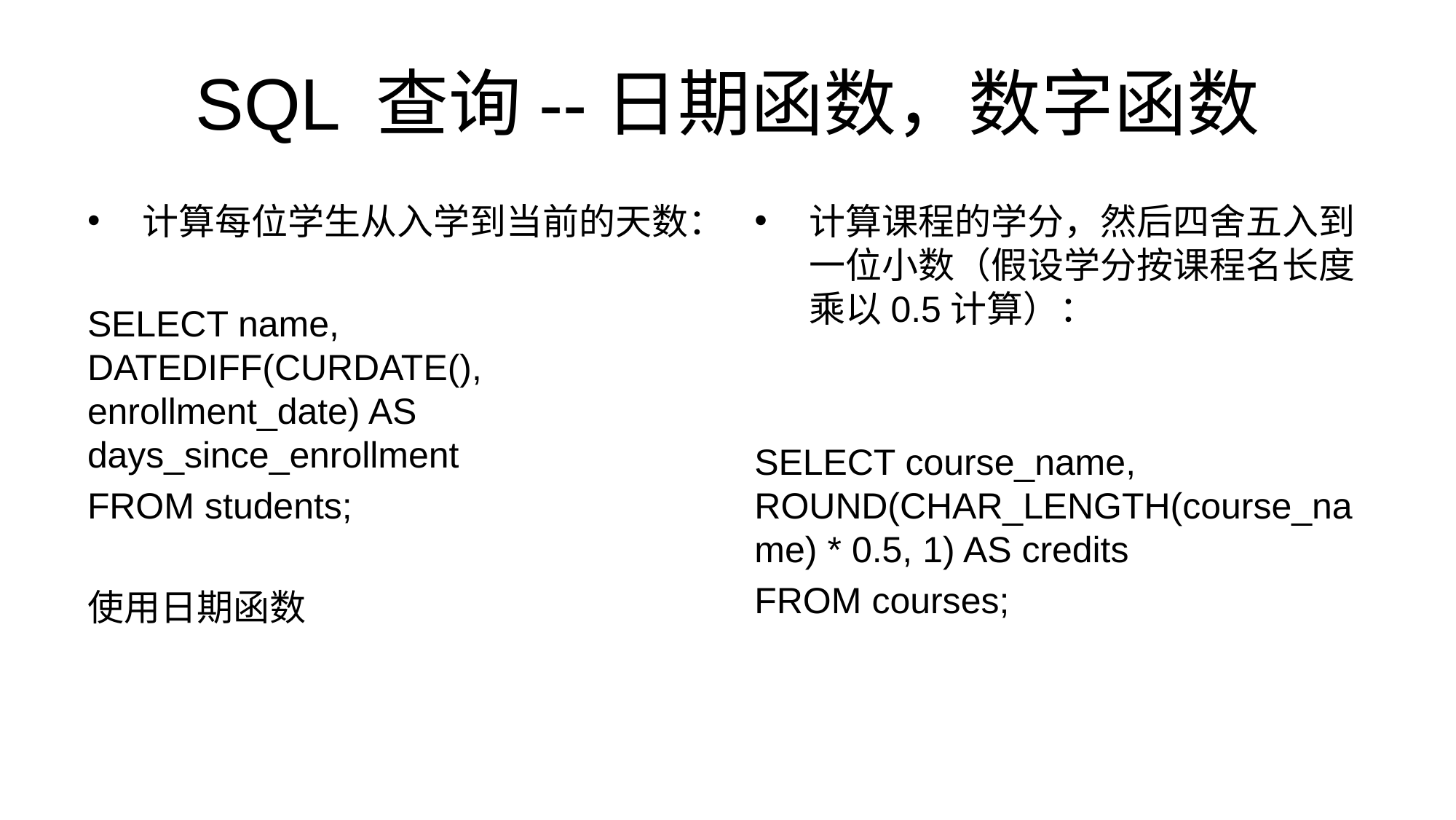

# SQL 查询--日期函数，数字函数
计算每位学生从入学到当前的天数：

SELECT name, DATEDIFF(CURDATE(), enrollment_date) AS days_since_enrollment
FROM students;

使用日期函数
计算课程的学分，然后四舍五入到一位小数（假设学分按课程名长度乘以0.5计算）：

SELECT course_name, ROUND(CHAR_LENGTH(course_name) * 0.5, 1) AS credits
FROM courses;